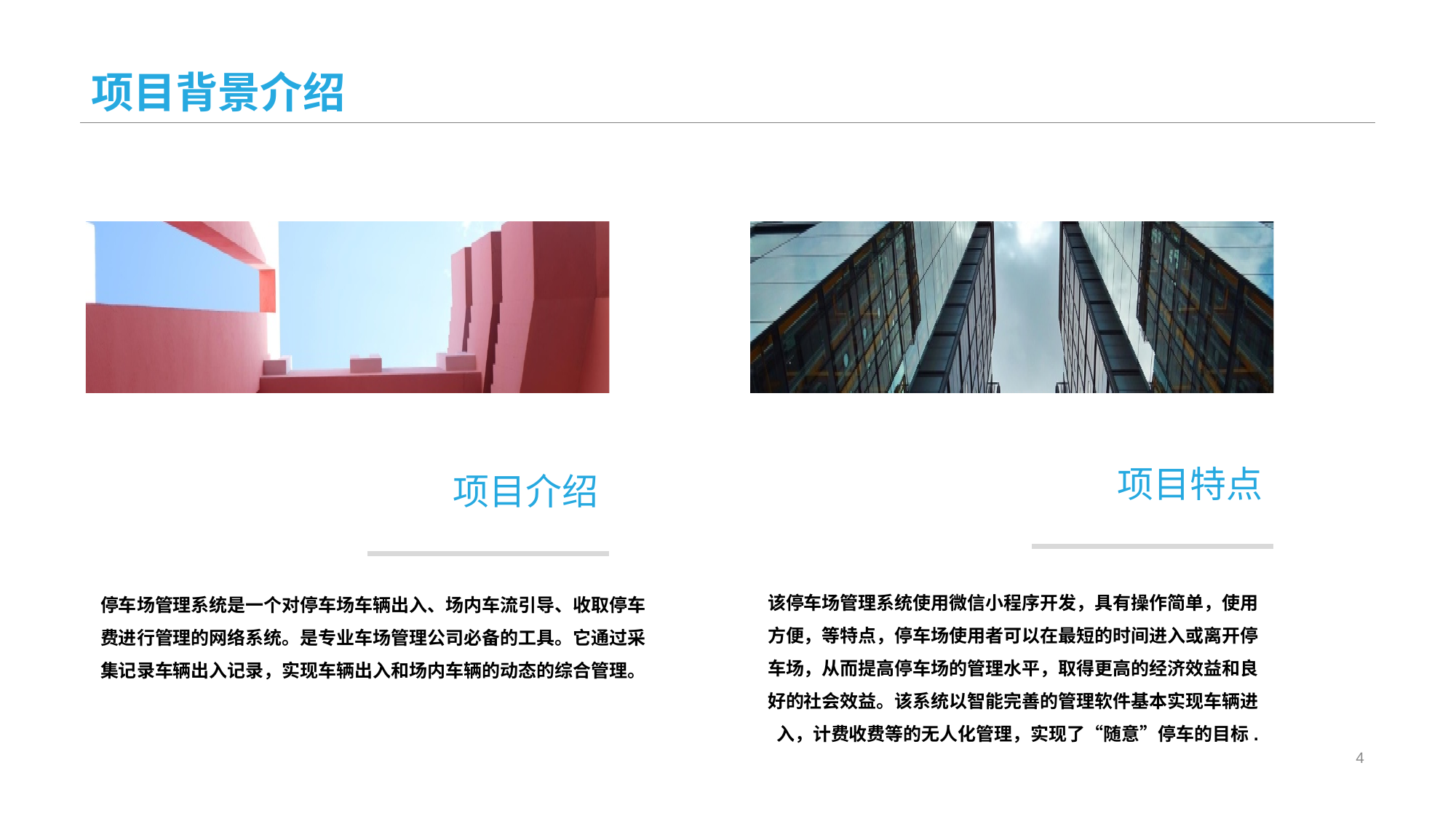

# 项目背景介绍

01
项目介绍
停车场管理系统是一个对停车场车辆出入、场内车流引导、收取停车费进行管理的网络系统。是专业车场管理公司必备的工具。它通过采集记录车辆出入记录，实现车辆出入和场内车辆的动态的综合管理。

项目特点
该停车场管理系统使用微信小程序开发，具有操作简单，使用方便，等特点，停车场使用者可以在最短的时间进入或离开停车场，从而提高停车场的管理水平，取得更高的经济效益和良好的社会效益。该系统以智能完善的管理软件基本实现车辆进入，计费收费等的无人化管理，实现了“随意”停车的目标.
4